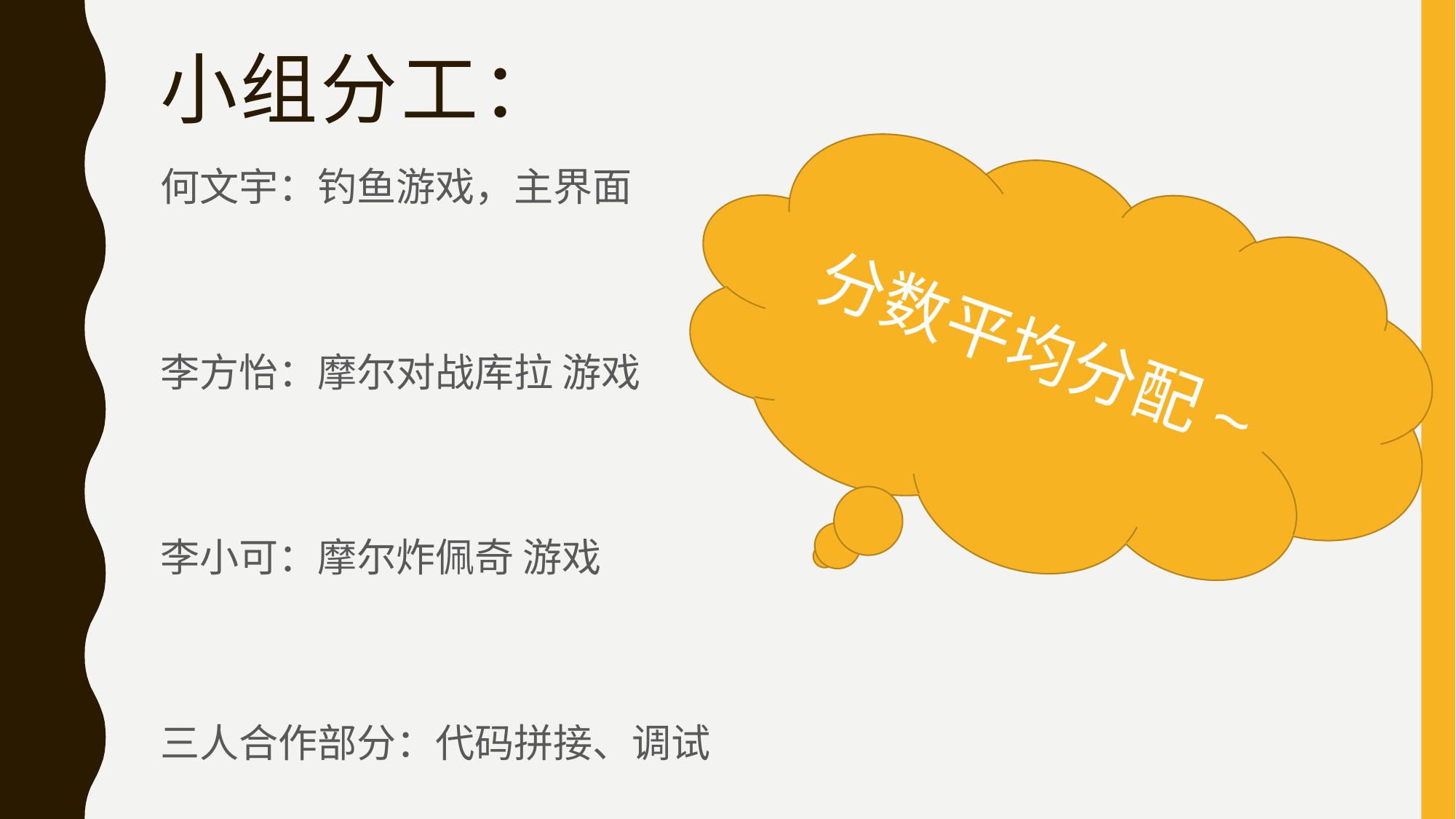

# 小组分工：
何文宇：钓鱼游戏，主界面

李方怡：摩尔对战库拉 游戏

李小可：摩尔炸佩奇 游戏

三人合作部分：代码拼接、调试
分数平均分配~